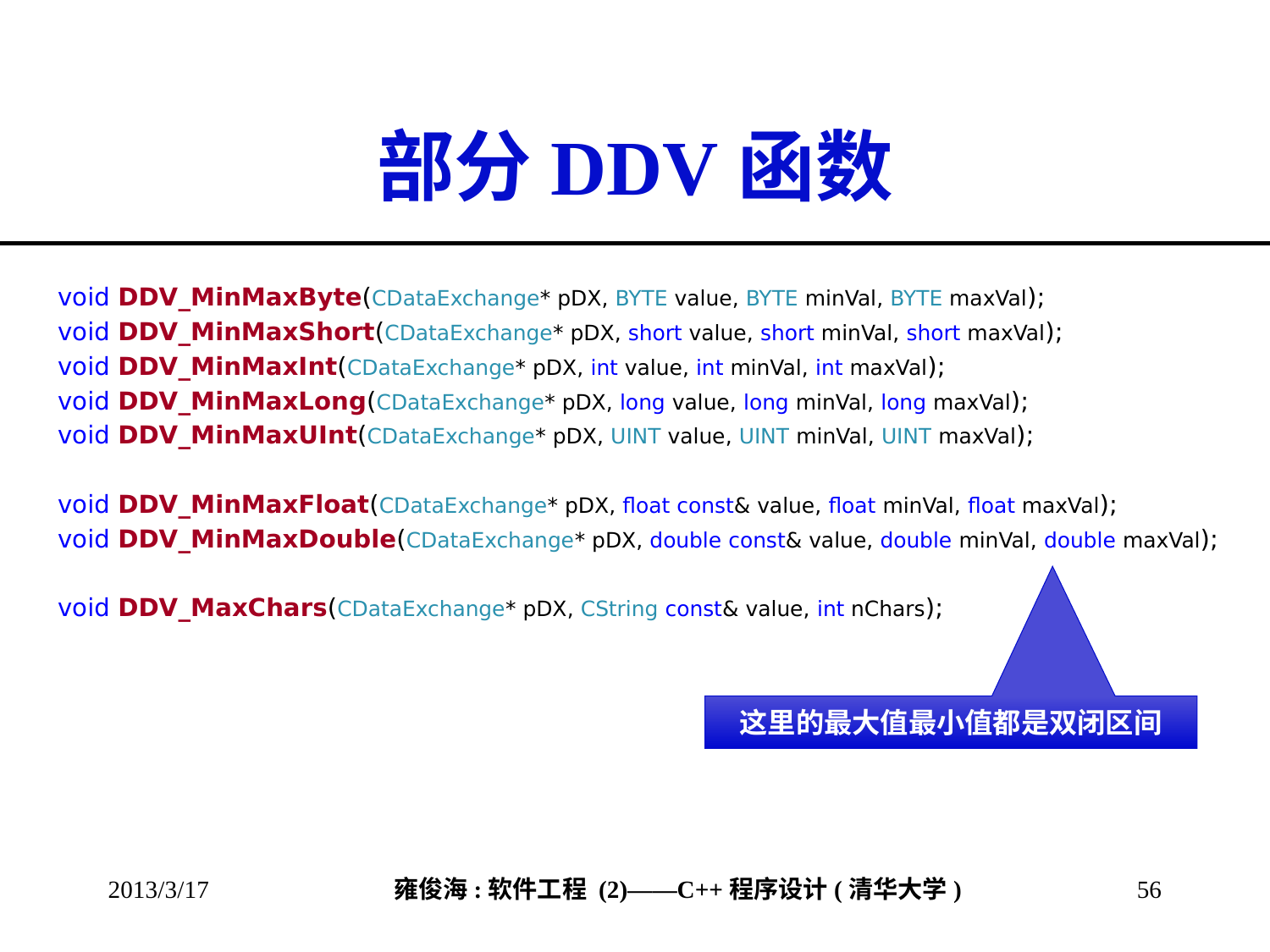

# 部分DDV函数
void DDV_MinMaxByte(CDataExchange* pDX, BYTE value, BYTE minVal, BYTE maxVal);
void DDV_MinMaxShort(CDataExchange* pDX, short value, short minVal, short maxVal);
void DDV_MinMaxInt(CDataExchange* pDX, int value, int minVal, int maxVal);
void DDV_MinMaxLong(CDataExchange* pDX, long value, long minVal, long maxVal);
void DDV_MinMaxUInt(CDataExchange* pDX, UINT value, UINT minVal, UINT maxVal);

void DDV_MinMaxFloat(CDataExchange* pDX, float const& value, float minVal, float maxVal);
void DDV_MinMaxDouble(CDataExchange* pDX, double const& value, double minVal, double maxVal);

void DDV_MaxChars(CDataExchange* pDX, CString const& value, int nChars);
这里的最大值最小值都是双闭区间
2013/3/17
56